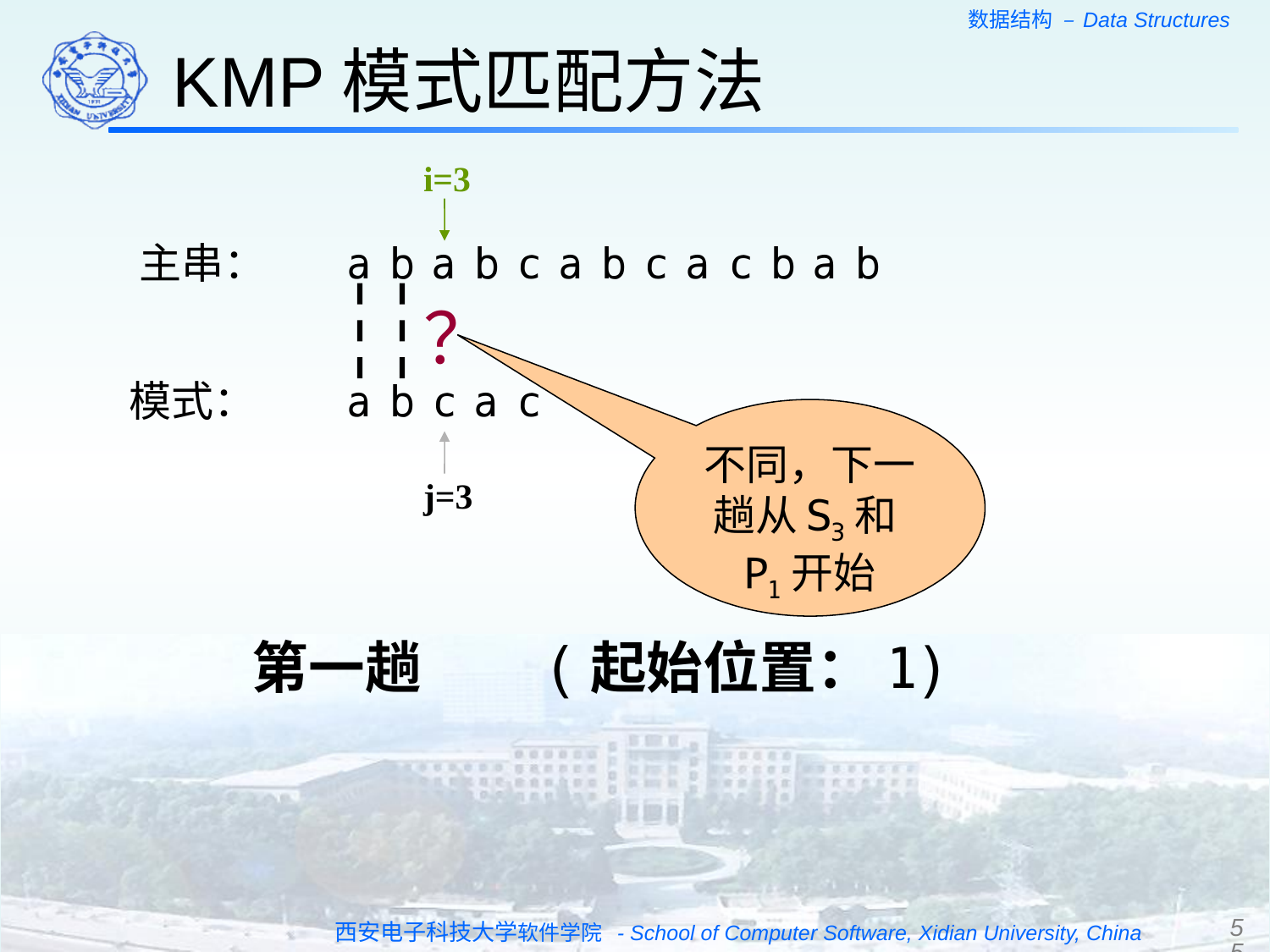

KMP模式匹配方法
i=3

主串：
a
b
a
b
c
a
b
c
a
c
b
a
b

？
模式：
a
b
c
a
c
不同，下一趟从S3和P1开始

j=3
第一趟         (起始位置：1)
55